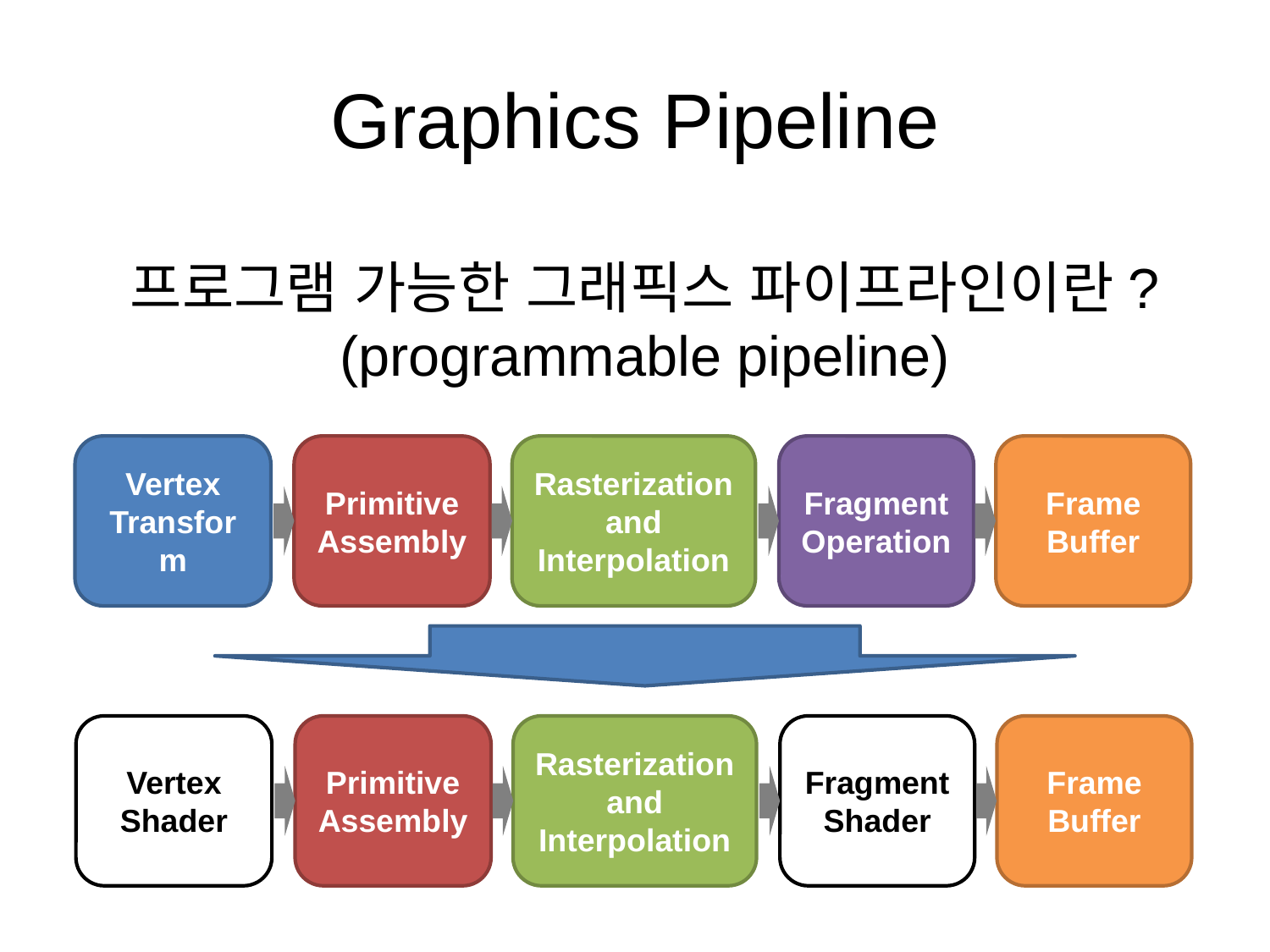

# Graphics Pipeline
프로그램 가능한 그래픽스 파이프라인이란?
(programmable pipeline)
Vertex Transform
Primitive Assembly
Rasterization and Interpolation
Fragment Operation
Frame Buffer

Vertex Shader
Primitive Assembly
Rasterization and Interpolation
Fragment Shader
Frame Buffer